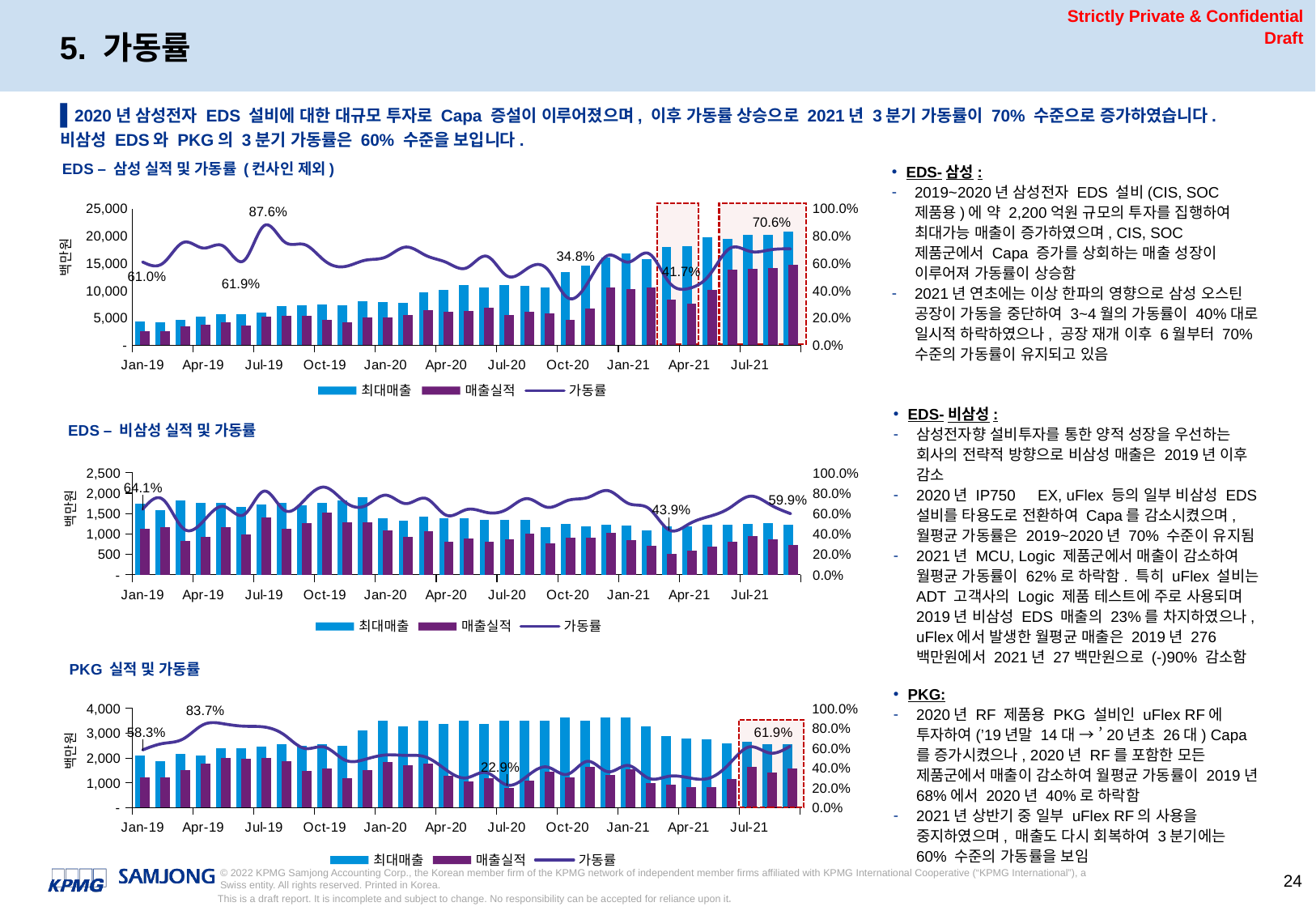

# 5. 가동률
▌2020년 삼성전자 EDS 설비에 대한 대규모 투자로 Capa 증설이 이루어졌으며, 이후 가동률 상승으로 2021년 3분기 가동률이 70% 수준으로 증가하였습니다.  비삼성 EDS와 PKG의 3분기 가동률은 60% 수준을 보입니다.

### Chart: EDS – 삼성 실적 및 가동률 (컨사인 제외)

| Category | 최대매출 | 매출실적 | 가동률 |
|---|---|---|---|
| 43496 | 4292350272.0 | 2619326641.0 | 0.6102313359854338 |
| 43524 | 4195920960.0 | 2517620565.7000003 | 0.6000162037609021 |
| 43555 | 4645483920.0 | 3495575069.0000005 | 0.752467370288519 |
| 43585 | 5283986400.0 | 3761129883.3999987 | 0.7117977978520155 |
| 43616 | 5697559440.0 | 4133232492.000001 | 0.7254391174899267 |
| 43646 | 5724237600.0 | 3544412316.0 | 0.6191937797969812 |
| 43677 | 5915045520.0 | 5179282935.0 | 0.8756116783020125 |
| 43708 | 7187553360.0 | 5449252036.8 | 0.7581511766056649 |
| 43738 | 7271402400.0 | 5362064330.0 | 0.7374181808450045 |
| 43769 | 7513782480.0 | 4643877459.2 | 0.618047896856338 |
| 43799 | 7271402400.0 | 4194525568.999999 | 0.5768523509302689 |
| 43830 | 8111941516.8 | 5052559100.2 | 0.6228544781463284 |
| 43861 | 7894455436.8 | 5097691082.22 | 0.6457305539349955 |
| 43890 | 7792045171.2 | 5604868288.365 | 0.7193064420469514 |
| 43921 | 9734248396.8 | 6396393938.324 | 0.6571019844148139 |
| 43951 | 10099753920.0 | 6132301059.6 | 0.6071733141395191 |
| 43982 | 10965396384.0 | 6211408512.686 | 0.5664554472238948 |
| 44012 | 10611673920.0 | 6919175207.6 | 0.6520342841066116 |
| 44043 | 10965396384.0 | 5568255799.599999 | 0.5078025093306102 |
| 44074 | 10883557872.0 | 6116109402.282 | 0.5619586420371634 |
| 44104 | 10532475360.0 | 5863976818.065001 | 0.556752009155899 |
| 44135 | 13461517872.0 | 4678149915.884 | 0.3475202395722823 |
| 44165 | 14609950560.0 | 6731885753.352 | 0.4607740269691919 |
| 44196 | 16073667648.0 | 10590424889.6 | 0.6588679772110216 |
| 44227 | 16788479040.0 | 10225840381.22 | 0.6090986775428585 |
| 44255 | 15843824640.0 | 10649517756.148 | 0.6721557451009507 |
| 44286 | 18058308480.0 | 8347850839.575 | 0.4622720255787213 |
| 44316 | 18164476800.0 | 7568879326.0 | 0.41668578783397714 |
| 44347 | 19726148160.0 | 10156407404.0 | 0.514870278861375 |
| 44377 | 19459958400.0 | 13800916727.0 | 0.7091955924736201 |
| 44408 | 20263435200.0 | 13931907877.0 | 0.6875392913142387 |
| 44439 | 20263435200.0 | 14163992674.1 | 0.6989926700138188 |
| 44469 | 20789136000.0 | 14678315101.0 | 0.7060570050145422 |
EDS-삼성:
2019~2020년 삼성전자 EDS 설비(CIS, SOC 제품용)에 약 2,200억원 규모의 투자를 집행하여 최대가능 매출이 증가하였으며, CIS, SOC 제품군에서 Capa 증가를 상회하는 매출 성장이 이루어져 가동률이 상승함
2021년 연초에는 이상 한파의 영향으로 삼성 오스틴 공장이 가동을 중단하여 3~4월의 가동률이 40%대로 일시적 하락하였으나, 공장 재개 이후 6월부터 70% 수준의 가동률이 유지되고 있음

EDS-비삼성:
삼성전자향 설비투자를 통한 양적 성장을 우선하는 회사의 전략적 방향으로 비삼성 매출은 2019년 이후 감소
2020년 IP750	EX, uFlex 등의 일부 비삼성 EDS 설비를 타용도로 전환하여 Capa를 감소시켰으며, 월평균 가동률은 2019~2020년 70% 수준이 유지됨
2021년 MCU, Logic 제품군에서 매출이 감소하여 월평균 가동률이 62%로 하락함. 특히 uFlex 설비는 ADT 고객사의 Logic 제품 테스트에 주로 사용되며 2019년 비삼성 EDS 매출의 23%를 차지하였으나, uFlex에서 발생한 월평균 매출은 2019년 276백만원에서 2021년 27백만원으로 (-)90% 감소함

### Chart: EDS – 비삼성 실적 및 가동률

| Category | 최대매출 | 매출실적 | 가동률 |
|---|---|---|---|
| 43496 | 1747509655.2 | 1119929762.0 | 0.6408718593728316 |
| 43524 | 1578395817.6 | 1166668714.0 | 0.7391483815345863 |
| 43555 | 1812318007.2 | 824184021.0 | 0.4547678816442099 |
| 43585 | 1753856136.0 | 919680113.0 | 0.5243760272706883 |
| 43616 | 1751892187.2 | 1173915399.0 | 0.6700842709255048 |
| 43646 | 1666297296.0 | 979556355.0 | 0.5878640968520181 |
| 43677 | 1721840539.2 | 1411236016.0 | 0.8196090078444124 |
| 43708 | 1769333779.2 | 1118724864.0 | 0.6322859356168674 |
| 43738 | 1712258496.0 | 1256109092.0 | 0.7335978153616357 |
| 43769 | 1769333779.2 | 1518511310.0 | 0.858239032030797 |
| 43799 | 1816384176.0 | 1294885046.0 | 0.7128916135195399 |
| 43830 | 1906981963.2 | 1287931284.0 | 0.6753767517752471 |
| 43861 | 1383466698.0 | 1079195185.0 | 0.7800658928473897 |
| 43890 | 1329618042.0 | 927218941.0 | 0.6973573700950126 |
| 43921 | 1421315838.0 | 1062610468.0 | 0.7476244474241903 |
| 43951 | 1375466940.0 | 802196667.0 | 0.583217701328394 |
| 43982 | 1383371838.0 | 884196921.0 | 0.6391607062626932 |
| 44012 | 1338746940.0 | 817309859.0 | 0.610503624381767 |
| 44043 | 1345522698.0 | 864585491.0 | 0.6425647759678299 |
| 44074 | 1345522698.0 | 1003850393.0 | 0.7460672305953177 |
| 44104 | 1163923020.0 | 769420215.0 | 0.6610576488125478 |
| 44135 | 1240664454.0 | 903955217.0 | 0.7286057193672125 |
| 44165 | 1194263532.0 | 905523773.0 | 0.7582277686094496 |
| 44196 | 1234072316.4 | 1016672880.9999999 | 0.8238357408144512 |
| 44227 | 1202720454.0 | 839577561.0 | 0.69806542177589 |
| 44255 | 1086328152.0 | 705786528.0 | 0.6496991969697201 |
| 44286 | 1180452385.2 | 517720258.0 | 0.43857784057277704 |
| 44316 | 1179001476.0 | 588854727.0 | 0.499452069388249 |
| 44347 | 1218301525.2 | 697815629.0 | 0.5727774402034377 |
| 44377 | 1234081476.0 | 810179556.0 | 0.6565041058925999 |
| 44408 | 1237368385.2 | 952501661.0 | 0.7697801821937158 |
| 44439 | 1261339507.2 | 865239098.0 | 0.6859684431202124 |
| 44469 | 1220651136.0 | 730693085.0 | 0.5986092696349238 |

### Chart: PKG 실적 및 가동률

| Category | 최대매출 | 매출실적 | 가동률 |
|---|---|---|---|
| 43496 | 2088210040.1999998 | 1216663921.0 | 0.5826348392058651 |
| 43524 | 1886125197.6 | 1221202117.0 | 0.6474660953333949 |
| 43555 | 2182512040.2 | 1512292142.0 | 0.6929135391442869 |
| 43585 | 2112108426.0 | 1768795133.0 | 0.8374547022426395 |
| 43616 | 2384956672.2 | 2018397488.0 | 0.846303629549015 |
| 43646 | 2399282586.0 | 1972298370.0 | 0.8220367127692728 |
| 43677 | 2479258672.2 | 2018169904.0 | 0.8140215164435234 |
| 43708 | 2564953075.8 | 1885105386.0 | 0.7349473188362489 |
| 43738 | 2482212654.0 | 1485292611.0 | 0.5983744416927785 |
| 43769 | 2564953075.8 | 1566903181.0 | 0.6108896087743392 |
| 43799 | 2482212654.0 | 1193281948.0 | 0.4807331660633779 |
| 43830 | 3130765075.8 | 1527140118.0 | 0.4877849602336489 |
| 43861 | 3493234900.7999997 | 1856357751.0 | 0.5314150933780227 |
| 43890 | 3267864907.2 | 1724327037.0 | 0.5276616647159544 |
| 43921 | 3493234900.7999997 | 1783024354.0 | 0.5104221172162405 |
| 43951 | 3380549904.0 | 1288319395.0 | 0.38109758222341567 |
| 43982 | 3493234900.7999997 | 1049224588.0 | 0.3003590132915805 |
| 44012 | 3380549904.0 | 1194896921.0 | 0.35346229309798116 |
| 44043 | 3493234900.7999997 | 799979266.0 | 0.22900815110280548 |
| 44074 | 3493234900.7999997 | 1102795267.0 | 0.31569456343959135 |
| 44104 | 3524661378.0 | 1442418412.0 | 0.40923602505568124 |
| 44135 | 3642150090.6 | 1224714673.0 | 0.3362614506636774 |
| 44165 | 3524661378.0 | 1648788236.0 | 0.4677862804896091 |
| 44196 | 3642150090.6 | 1319503247.6000004 | 0.3622868950418867 |
| 44227 | 3642150090.6 | 1548746840.0 | 0.42522872519645744 |
| 44255 | 3289683952.8 | 979284639.0 | 0.2976835018350277 |
| 44286 | 2887966218.6 | 911406456.0 | 0.3155876443879675 |
| 44316 | 2794806018.0 | 841721153.0 | 0.30117337216925943 |
| 44347 | 2764955788.2 | 820066715.0 | 0.29659306615310027 |
| 44377 | 2579689350.0 | 1139337915.0 | 0.4416570216099857 |
| 44408 | 2665678995.0 | 1635573135.0 | 0.6135671767185156 |
| 44439 | 2566481270.3999996 | 1415194720.0 | 0.5514143961702999 |
| 44469 | 2552001228.0 | 1579840445.0 | 0.6190594376155998 |
PKG:
2020년 RF 제품용 PKG 설비인 uFlex RF에 투자하여(’19년말 14대 → ’20년초 26대) Capa를 증가시켰으나, 2020년 RF를 포함한 모든 제품군에서 매출이 감소하여 월평균 가동률이 2019년 68%에서 2020년 40%로 하락함
2021년 상반기 중 일부 uFlex RF의 사용을 중지하였으며, 매출도 다시 회복하여 3분기에는 60% 수준의 가동률을 보임